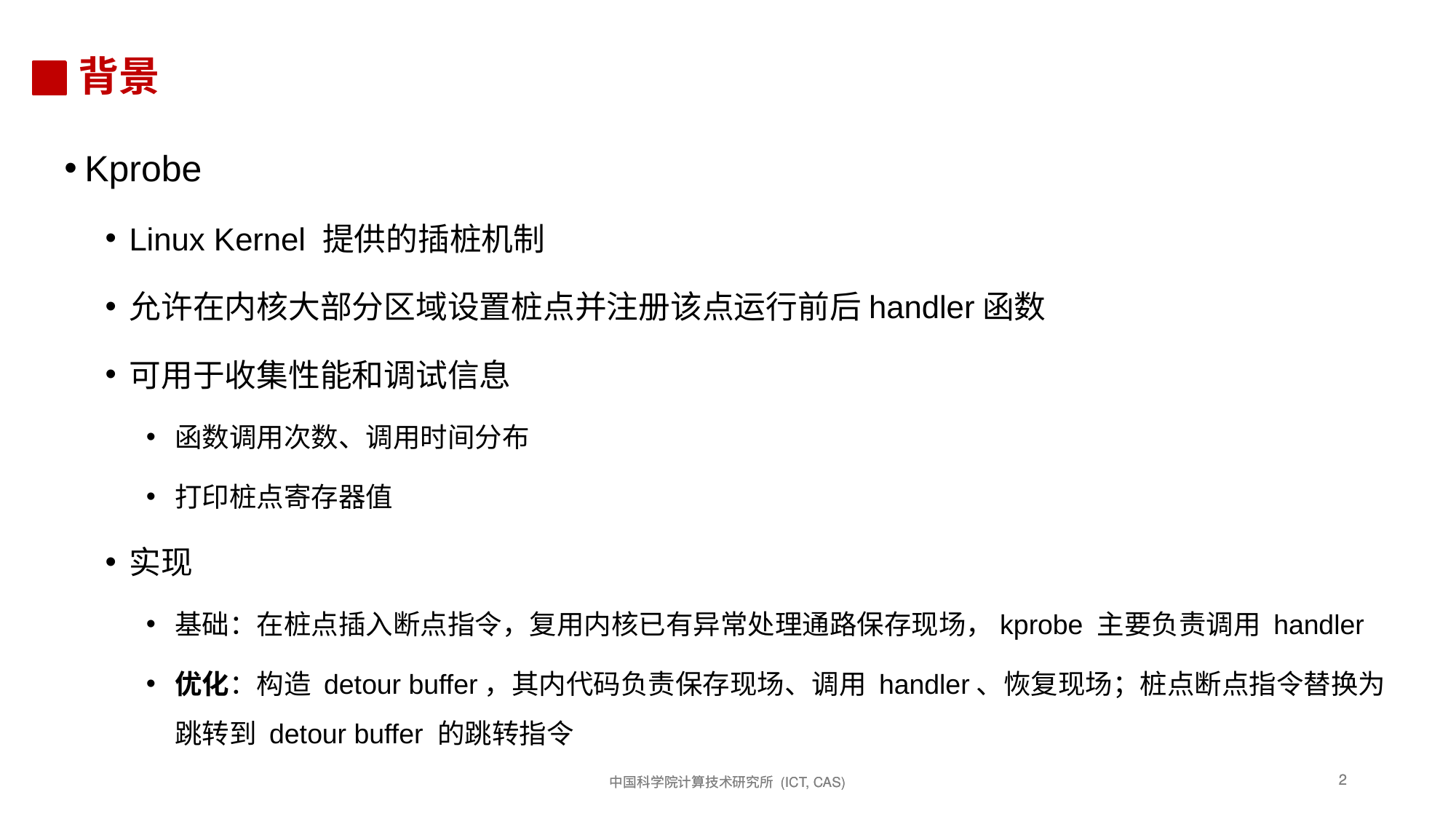

# 背景
Kprobe
Linux Kernel 提供的插桩机制
允许在内核大部分区域设置桩点并注册该点运行前后handler函数
可用于收集性能和调试信息
函数调用次数、调用时间分布
打印桩点寄存器值
实现
基础：在桩点插入断点指令，复用内核已有异常处理通路保存现场，kprobe 主要负责调用 handler
优化：构造 detour buffer，其内代码负责保存现场、调用 handler、恢复现场；桩点断点指令替换为跳转到 detour buffer 的跳转指令